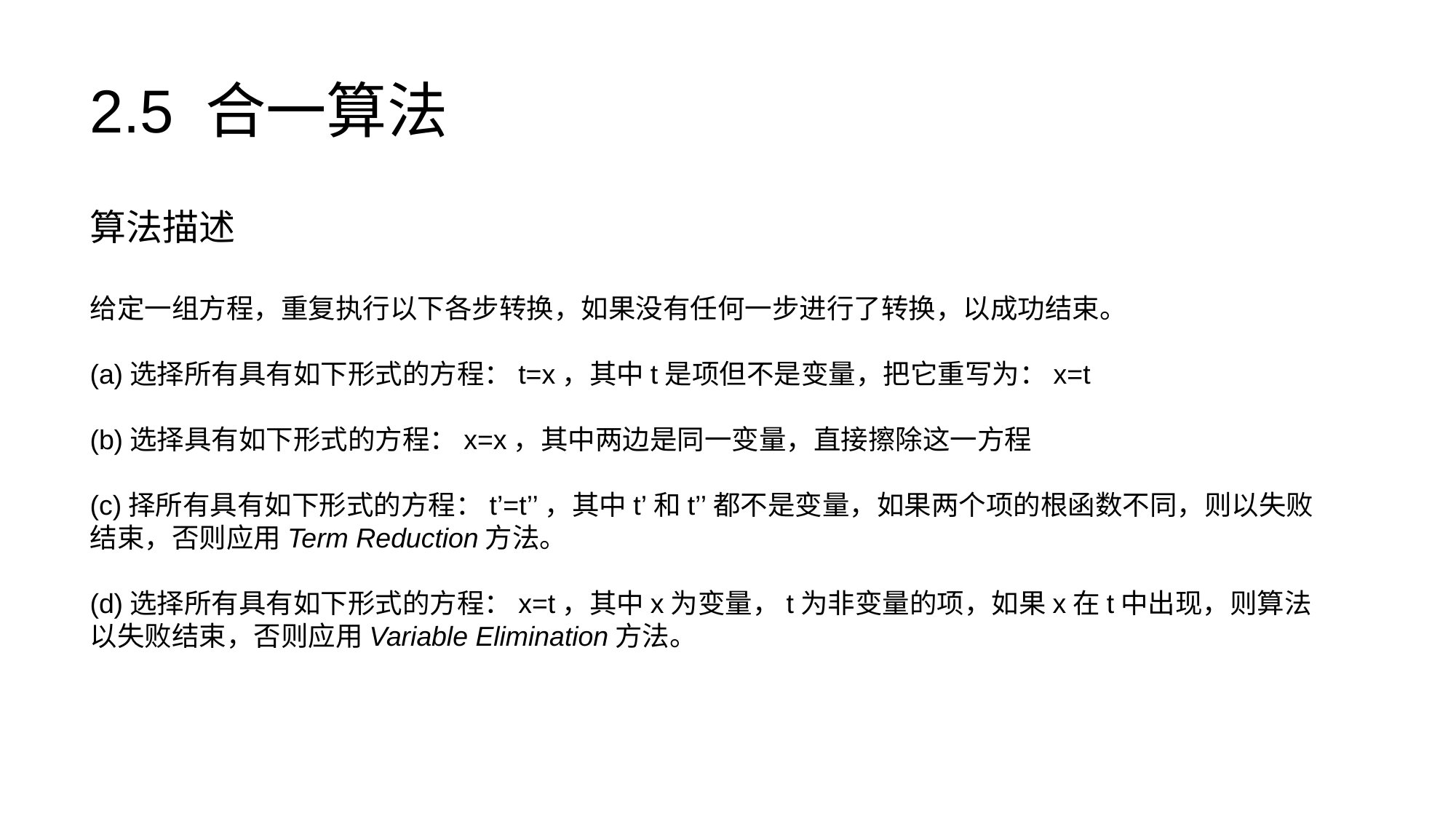

2.5 合一算法

算法描述

给定一组方程，重复执行以下各步转换，如果没有任何一步进行了转换，以成功结束。

(a)选择所有具有如下形式的方程：t=x，其中t是项但不是变量，把它重写为：x=t

(b)选择具有如下形式的方程：x=x，其中两边是同一变量，直接擦除这一方程

(c)择所有具有如下形式的方程：t’=t’’，其中t’和t’’都不是变量，如果两个项的根函数不同，则以失败结束，否则应用Term Reduction方法。

(d)选择所有具有如下形式的方程：x=t，其中x为变量，t为非变量的项，如果x在t中出现，则算法以失败结束，否则应用Variable Elimination方法。